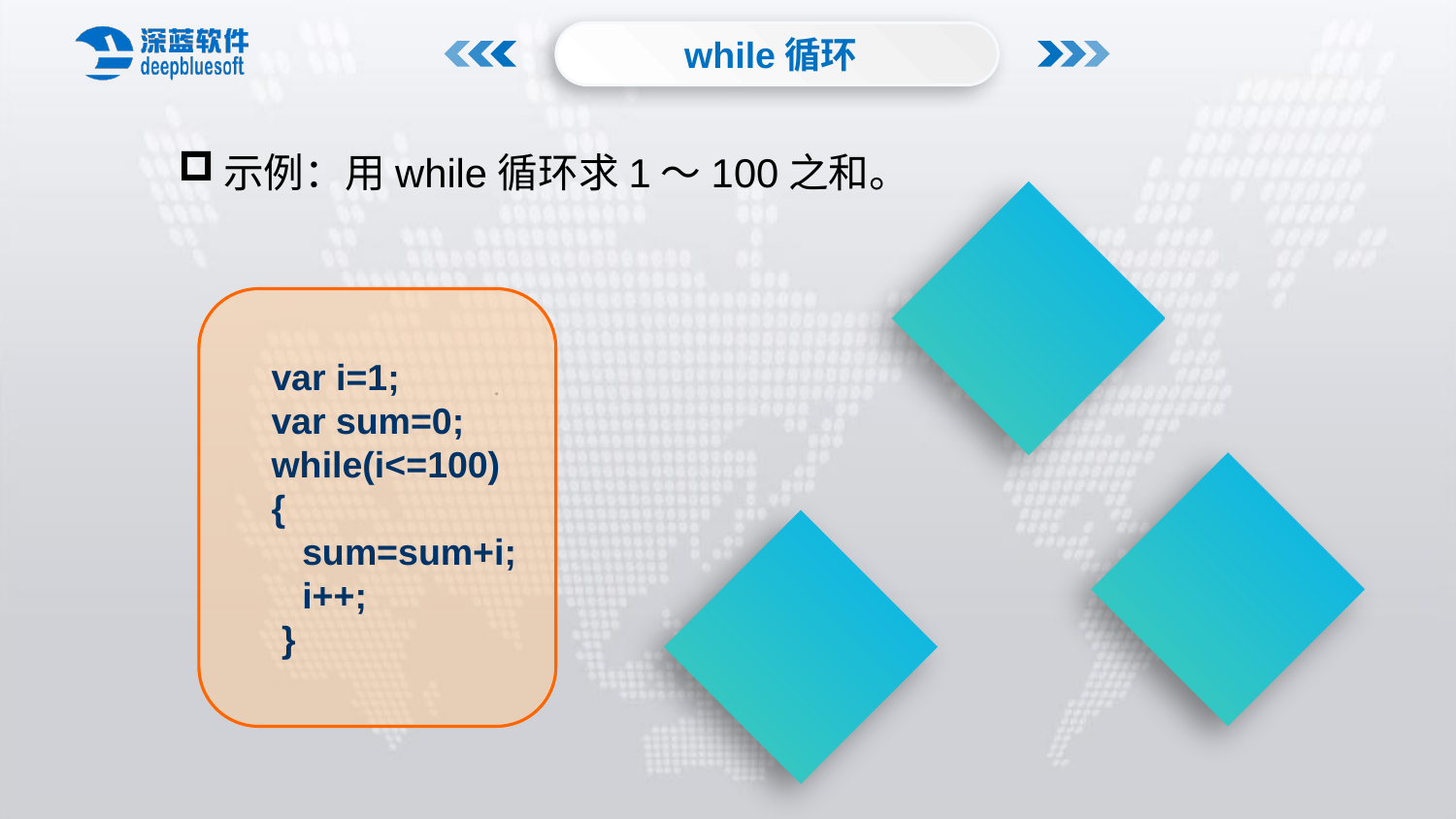

while循环

示例：用while循环求1～100之和。

    var i=1;
    var sum=0;
    while(i<=100)
    {
       sum=sum+i;
       i++;
     }